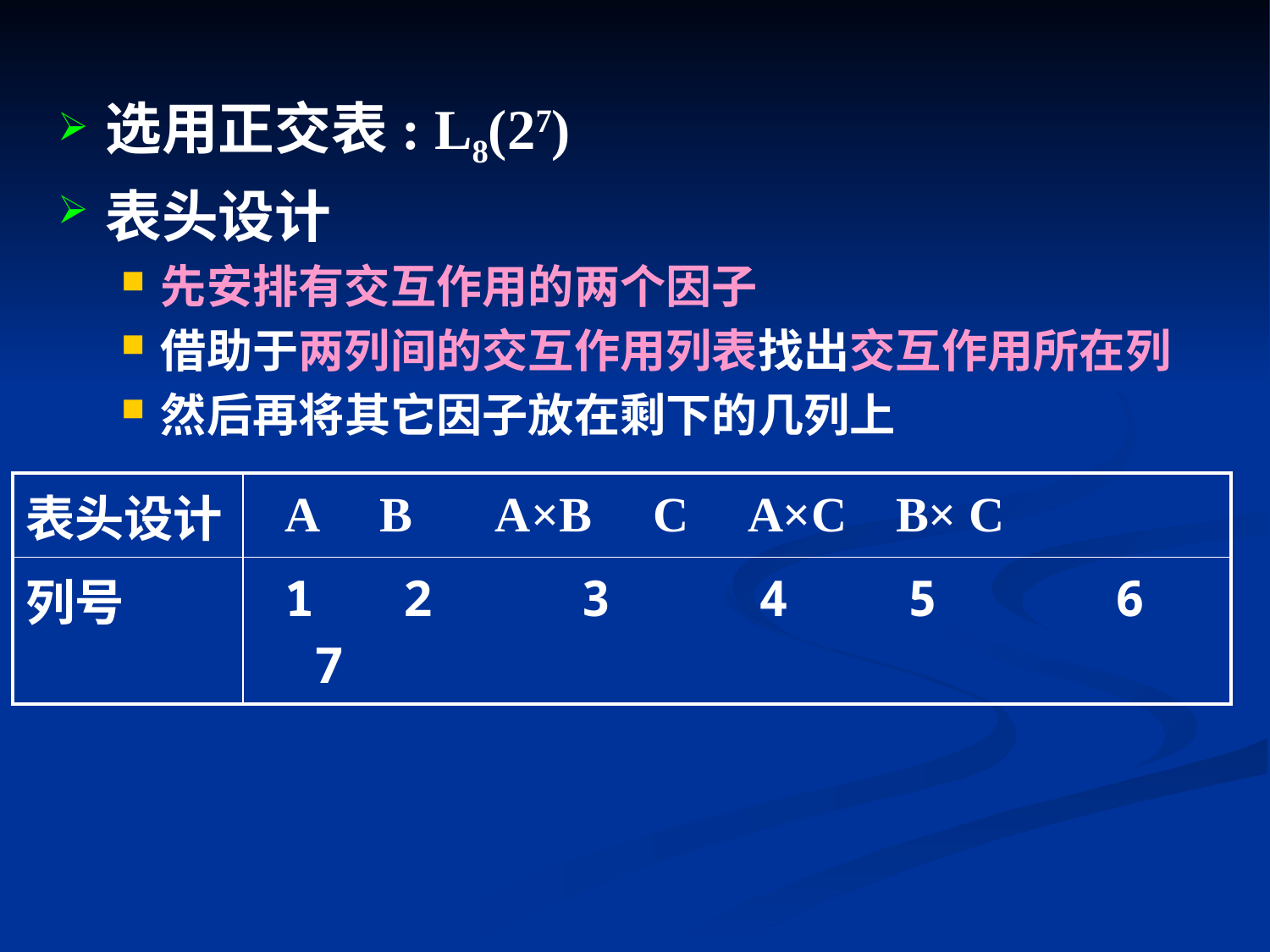

选用正交表: L8(27)
表头设计
先安排有交互作用的两个因子
借助于两列间的交互作用列表找出交互作用所在列
然后再将其它因子放在剩下的几列上
| 表头设计 | A B A×B C A×C B× C |
| --- | --- |
| 列号 | 1 2 3 4 5 6 7 |